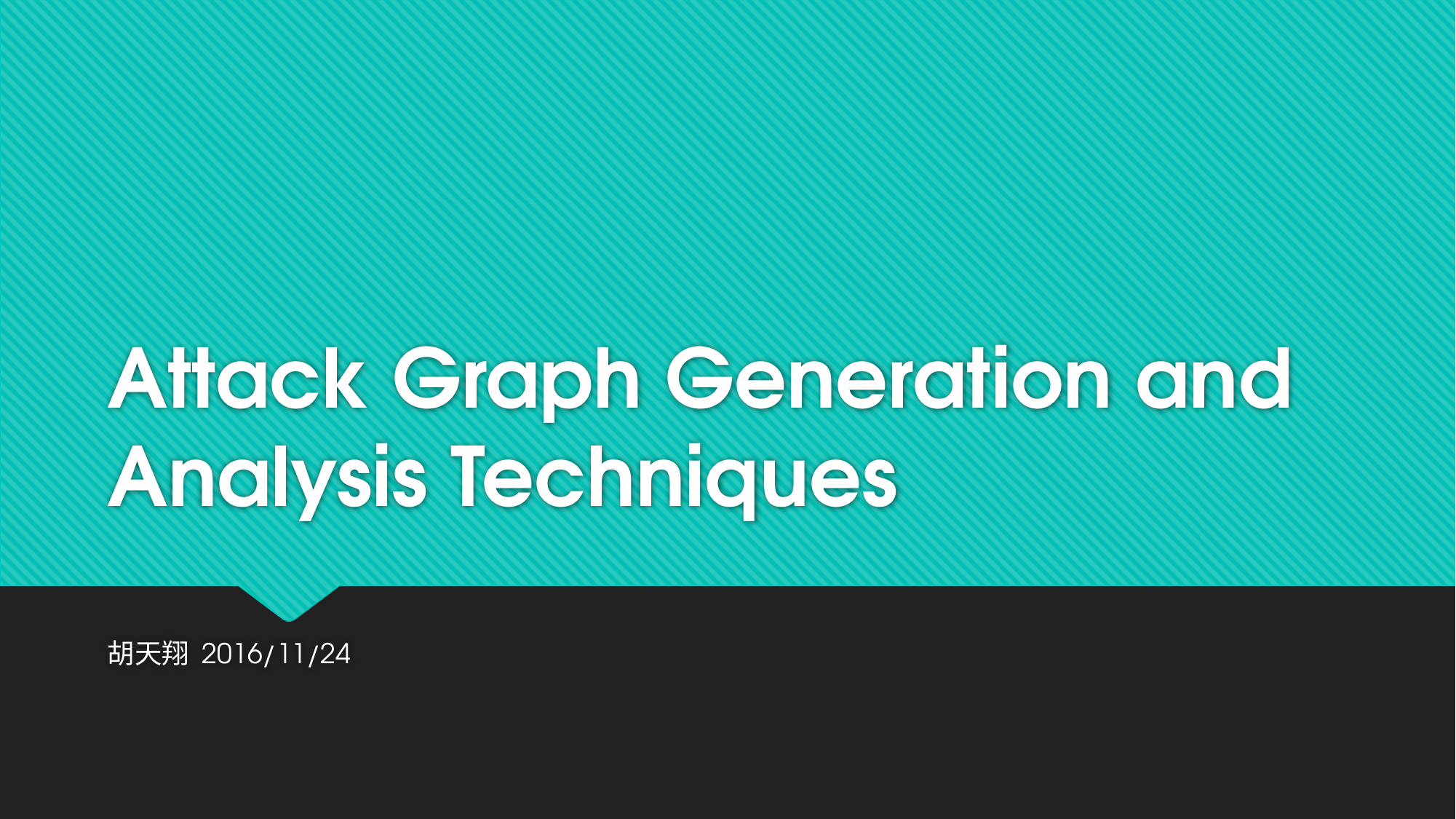

# Attack Graph Generation and Analysis Techniques
胡天翔 2016/11/24